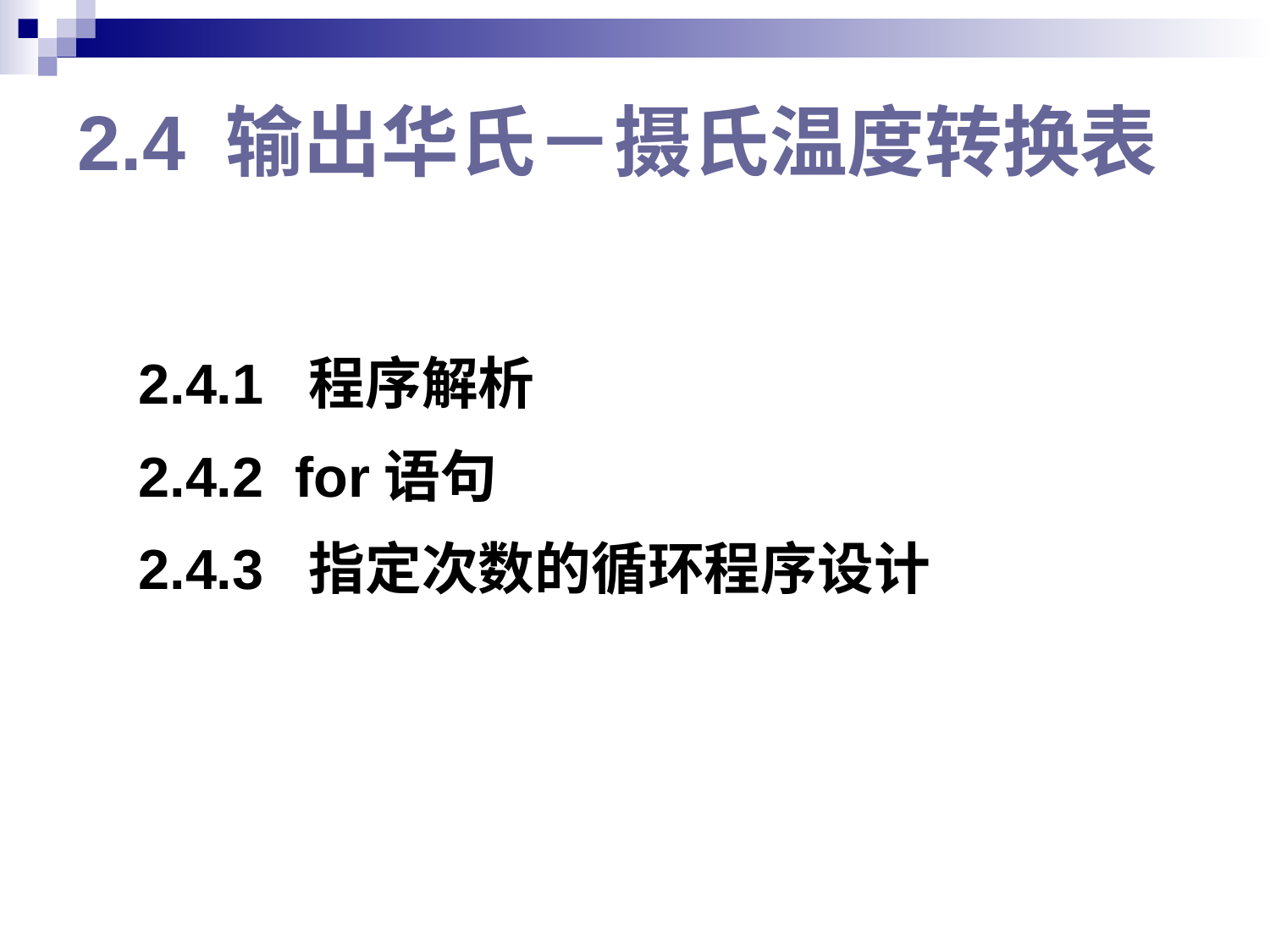

# 2.4 输出华氏－摄氏温度转换表
2.4.1  程序解析
2.4.2  for语句
2.4.3  指定次数的循环程序设计